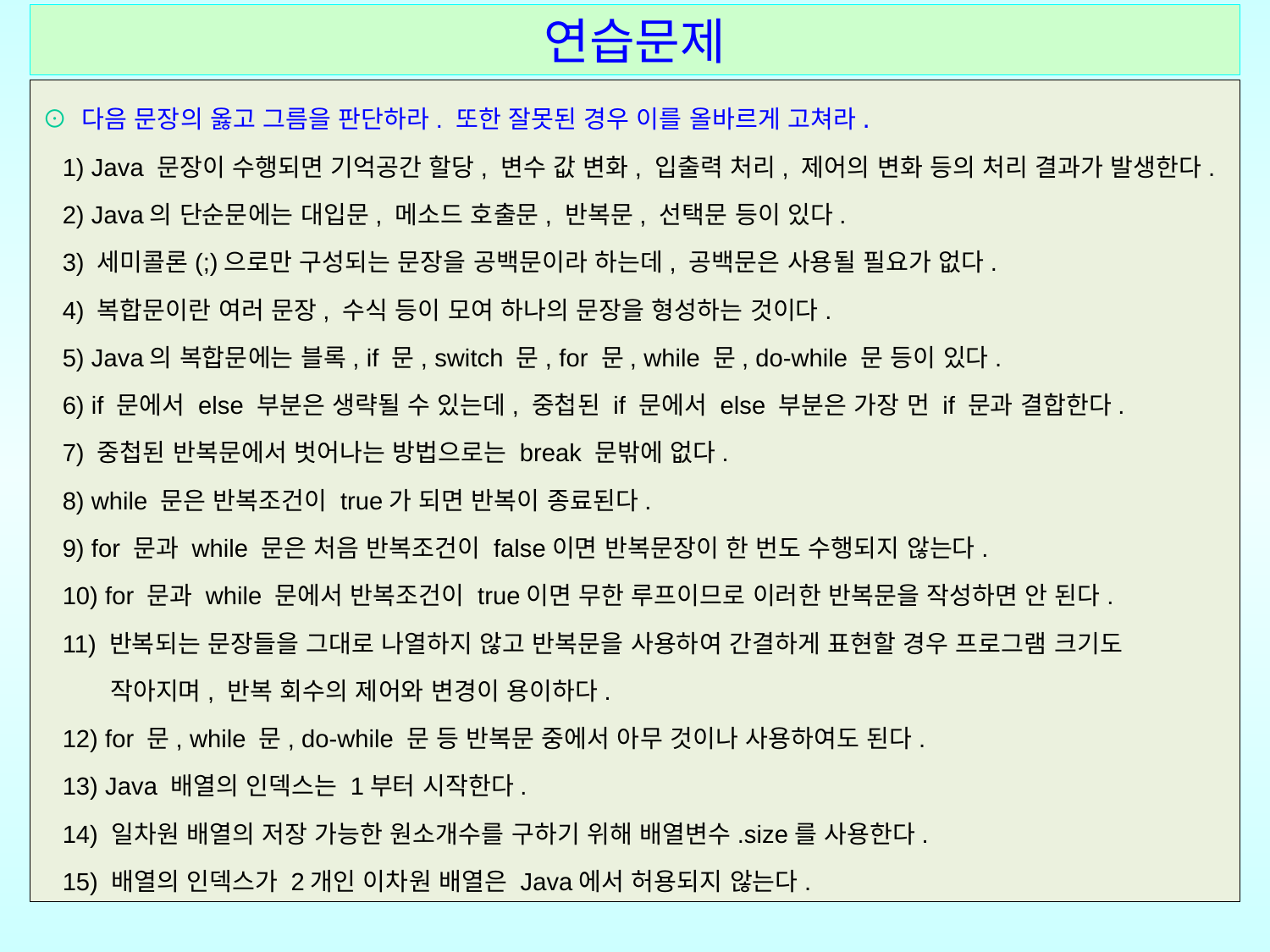

# 연습문제
⊙ 다음 문장의 옳고 그름을 판단하라. 또한 잘못된 경우 이를 올바르게 고쳐라.
1) Java 문장이 수행되면 기억공간 할당, 변수 값 변화, 입출력 처리, 제어의 변화 등의 처리 결과가 발생한다.
2) Java의 단순문에는 대입문, 메소드 호출문, 반복문, 선택문 등이 있다.
3) 세미콜론(;)으로만 구성되는 문장을 공백문이라 하는데, 공백문은 사용될 필요가 없다.
4) 복합문이란 여러 문장, 수식 등이 모여 하나의 문장을 형성하는 것이다.
5) Java의 복합문에는 블록, if 문, switch 문, for 문, while 문, do-while 문 등이 있다.
6) if 문에서 else 부분은 생략될 수 있는데, 중첩된 if 문에서 else 부분은 가장 먼 if 문과 결합한다.
7) 중첩된 반복문에서 벗어나는 방법으로는 break 문밖에 없다.
8) while 문은 반복조건이 true가 되면 반복이 종료된다.
9) for 문과 while 문은 처음 반복조건이 false이면 반복문장이 한 번도 수행되지 않는다.
10) for 문과 while 문에서 반복조건이 true이면 무한 루프이므로 이러한 반복문을 작성하면 안 된다.
11) 반복되는 문장들을 그대로 나열하지 않고 반복문을 사용하여 간결하게 표현할 경우 프로그램 크기도
      작아지며, 반복 회수의 제어와 변경이 용이하다.
12) for 문, while 문, do-while 문 등 반복문 중에서 아무 것이나 사용하여도 된다.
13) Java 배열의 인덱스는 1부터 시작한다.
14) 일차원 배열의 저장 가능한 원소개수를 구하기 위해 배열변수.size를 사용한다.
15) 배열의 인덱스가 2개인 이차원 배열은 Java에서 허용되지 않는다.